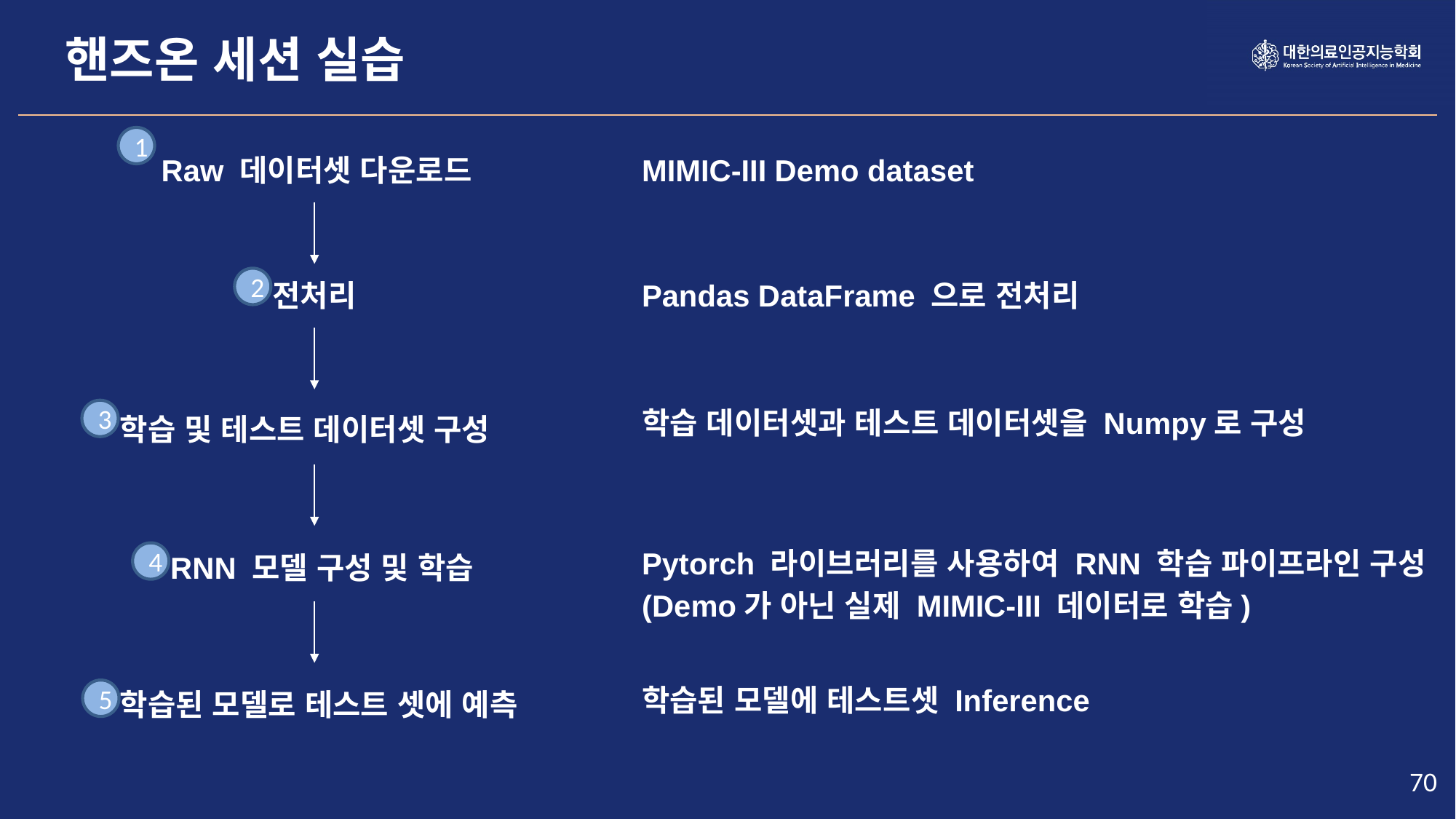

핸즈온 세션 실습
1
Raw 데이터셋 다운로드
MIMIC-III Demo dataset
2
전처리
Pandas DataFrame 으로 전처리
3
학습 데이터셋과 테스트 데이터셋을 Numpy로 구성
학습 및 테스트 데이터셋 구성
4
Pytorch 라이브러리를 사용하여 RNN 학습 파이프라인 구성
RNN 모델 구성 및 학습
(Demo가 아닌 실제 MIMIC-III 데이터로 학습)
5
학습된 모델에 테스트셋 Inference
학습된 모델로 테스트 셋에 예측
70